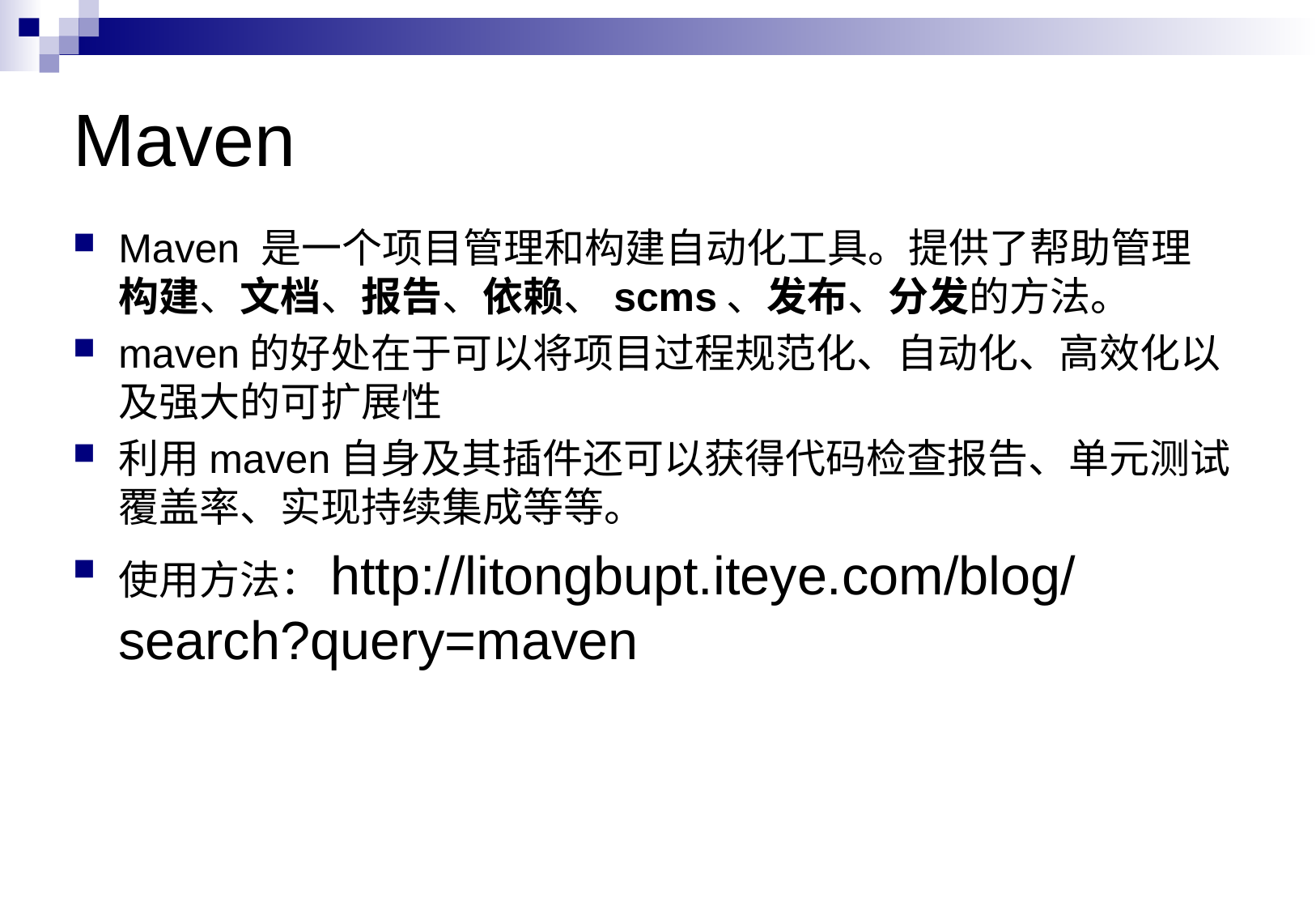

# Maven
Maven 是一个项目管理和构建自动化工具。提供了帮助管理 构建、文档、报告、依赖、scms、发布、分发的方法。
maven的好处在于可以将项目过程规范化、自动化、高效化以及强大的可扩展性
利用maven自身及其插件还可以获得代码检查报告、单元测试覆盖率、实现持续集成等等。
使用方法：http://litongbupt.iteye.com/blog/search?query=maven